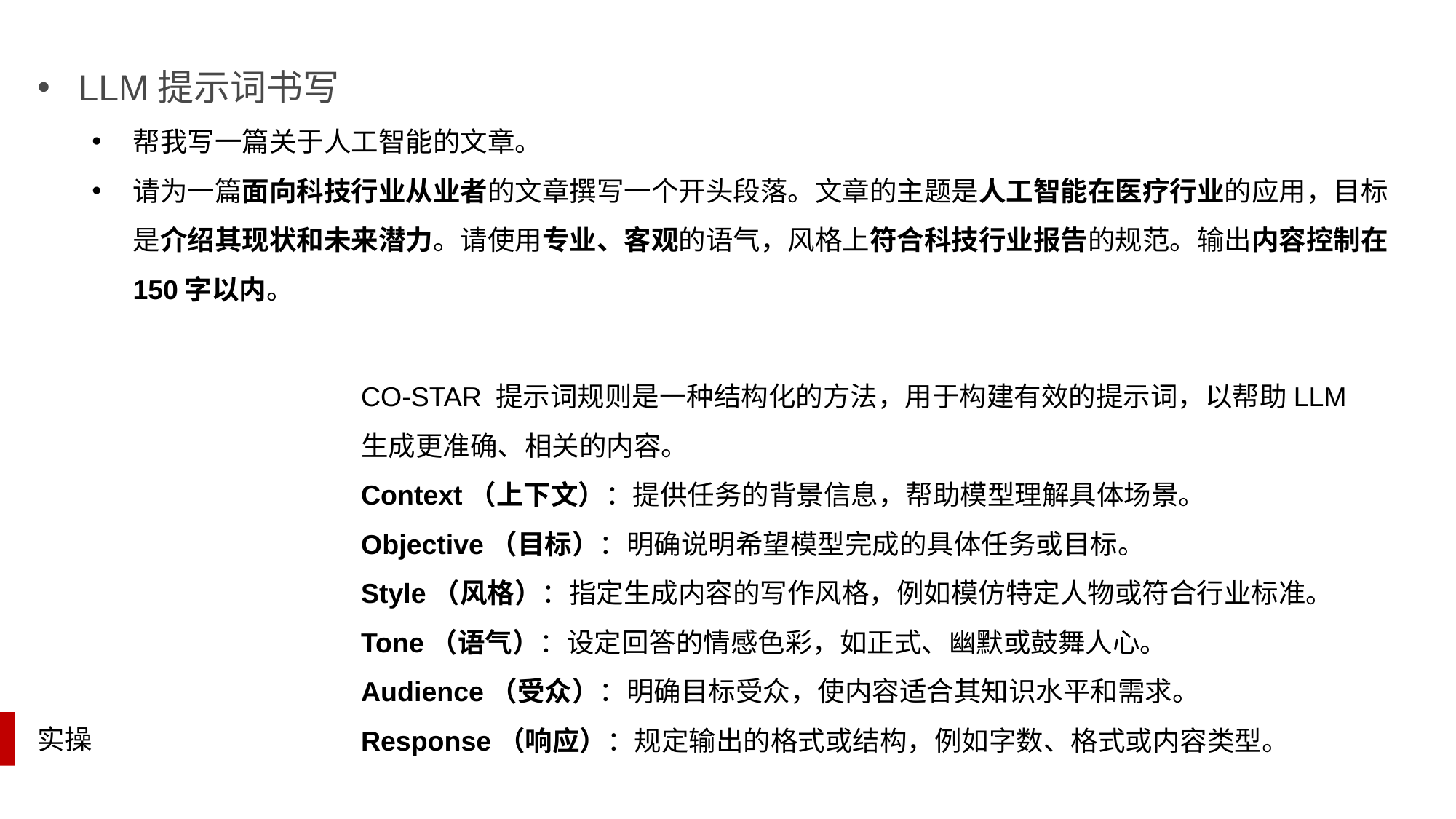

LLM提示词书写
帮我写一篇关于人工智能的文章。
请为一篇面向科技行业从业者的文章撰写一个开头段落。文章的主题是人工智能在医疗行业的应用，目标是介绍其现状和未来潜力。请使用专业、客观的语气，风格上符合科技行业报告的规范。输出内容控制在150字以内。
CO-STAR 提示词规则是一种结构化的方法，用于构建有效的提示词，以帮助LLM生成更准确、相关的内容。
Context（上下文）：提供任务的背景信息，帮助模型理解具体场景。
Objective（目标）：明确说明希望模型完成的具体任务或目标。
Style（风格）：指定生成内容的写作风格，例如模仿特定人物或符合行业标准。
Tone（语气）：设定回答的情感色彩，如正式、幽默或鼓舞人心。
Audience（受众）：明确目标受众，使内容适合其知识水平和需求。
Response（响应）：规定输出的格式或结构，例如字数、格式或内容类型。

实操